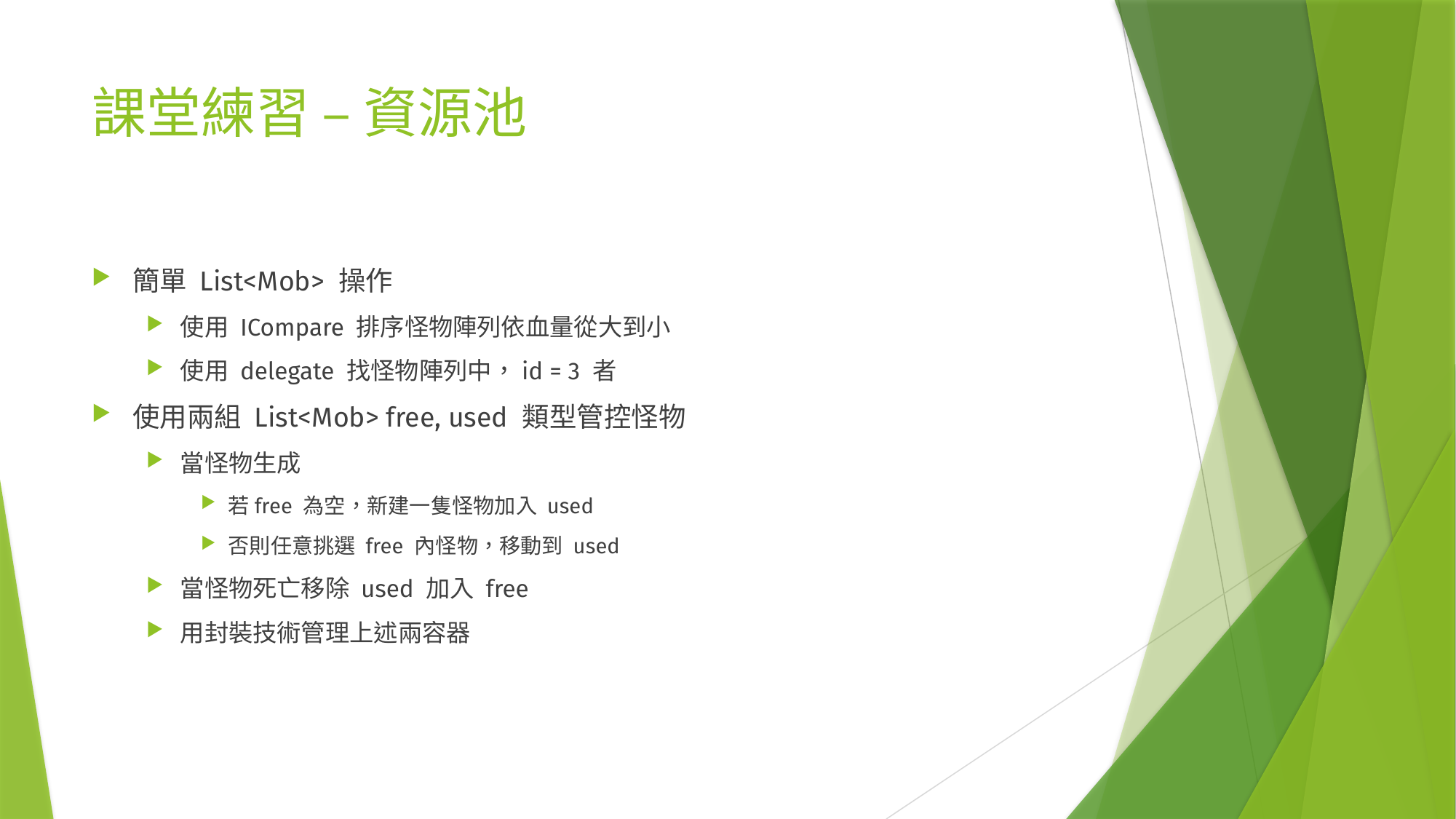

# 課堂練習 – 資源池
簡單 List<Mob> 操作
使用 ICompare 排序怪物陣列依血量從大到小
使用 delegate 找怪物陣列中，id = 3 者
使用兩組 List<Mob> free, used 類型管控怪物
當怪物生成
若free 為空，新建一隻怪物加入 used
否則任意挑選 free 內怪物，移動到 used
當怪物死亡移除 used 加入 free
用封裝技術管理上述兩容器